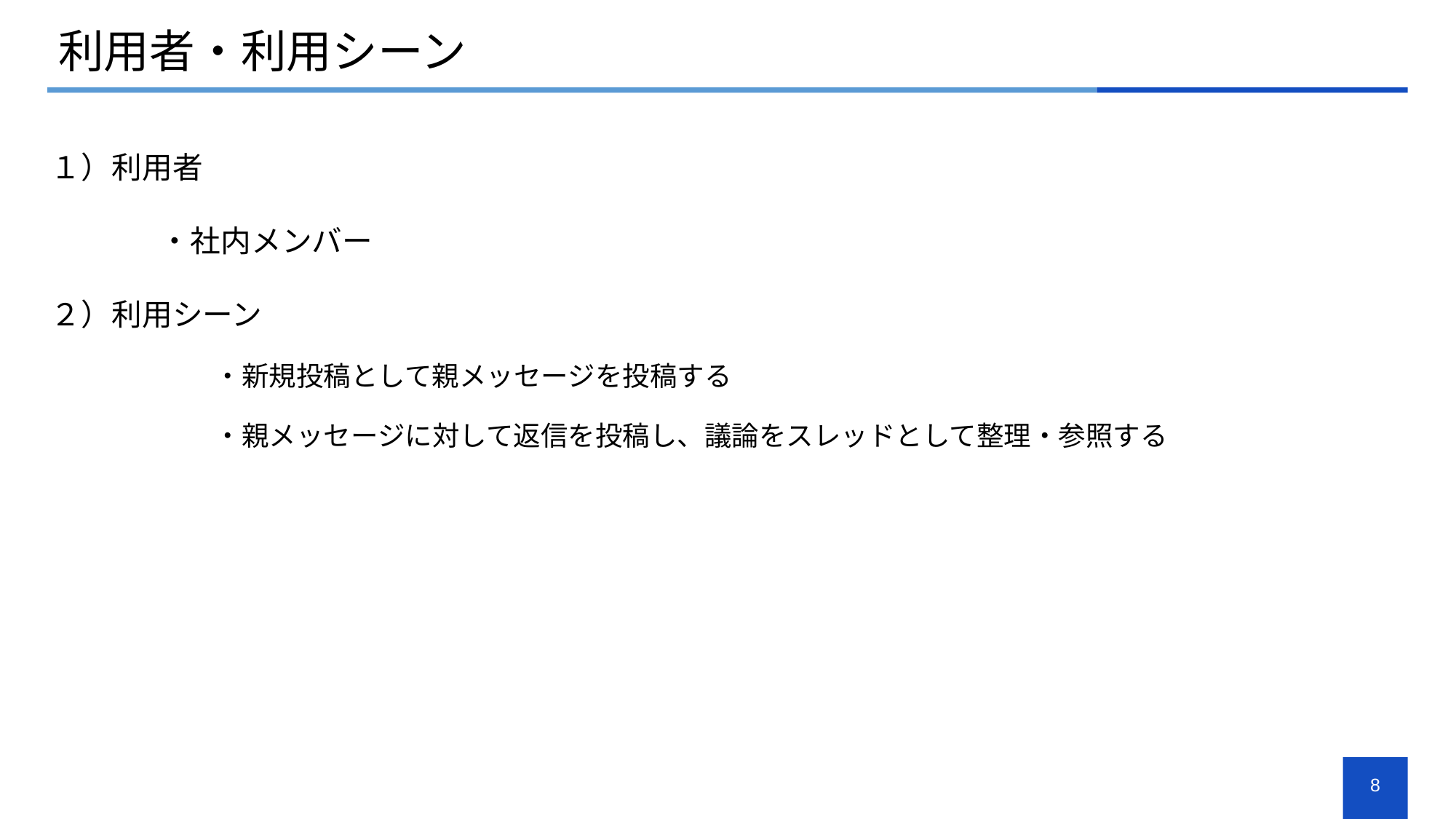

# 利用者・利用シーン
１）利用者
	・社内メンバー
２）利用シーン
	・新規投稿として親メッセージを投稿する
	・親メッセージに対して返信を投稿し、議論をスレッドとして整理・参照する
8